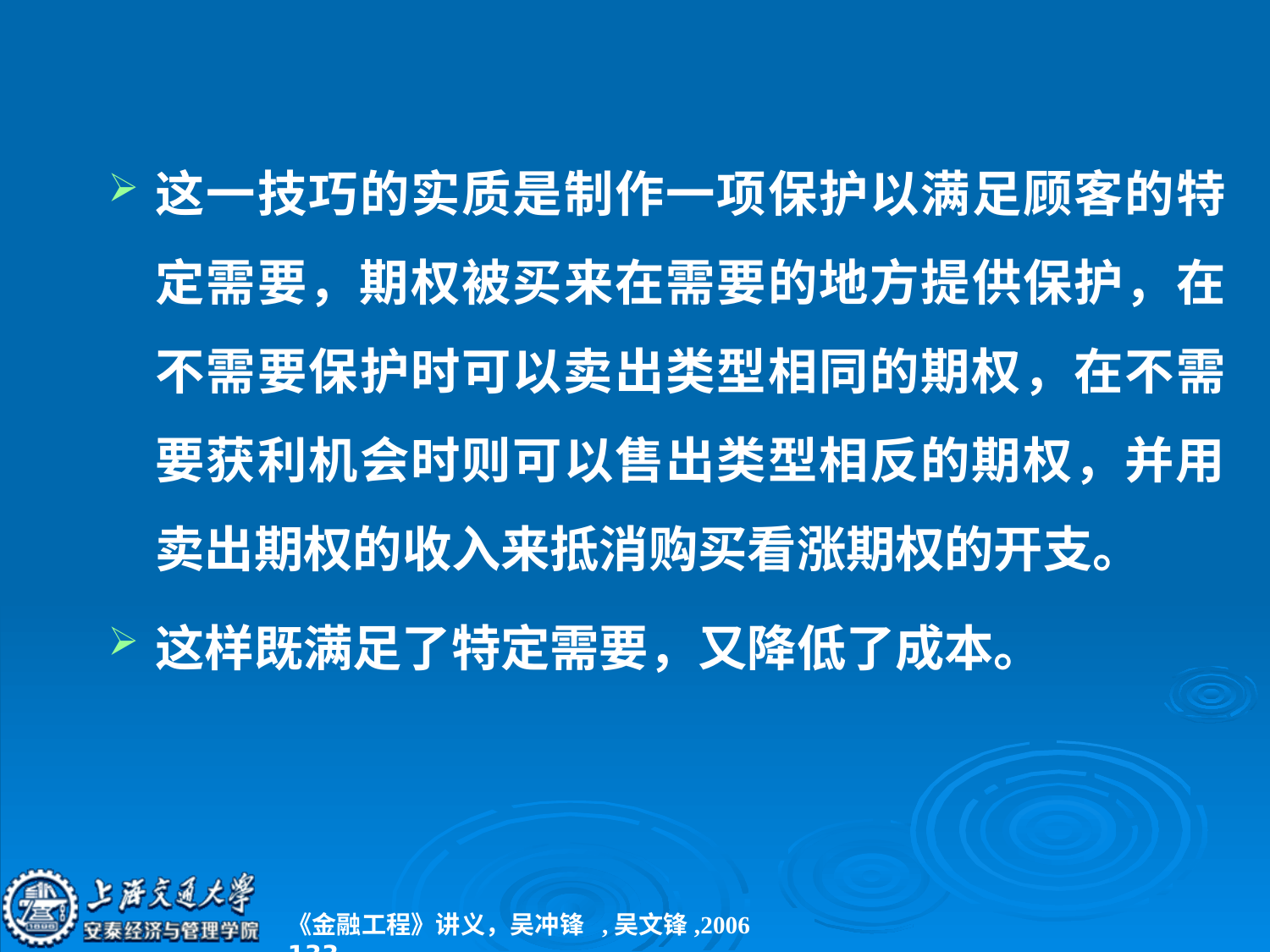

这一技巧的实质是制作一项保护以满足顾客的特定需要，期权被买来在需要的地方提供保护，在不需要保护时可以卖出类型相同的期权，在不需要获利机会时则可以售出类型相反的期权，并用卖出期权的收入来抵消购买看涨期权的开支。
这样既满足了特定需要，又降低了成本。